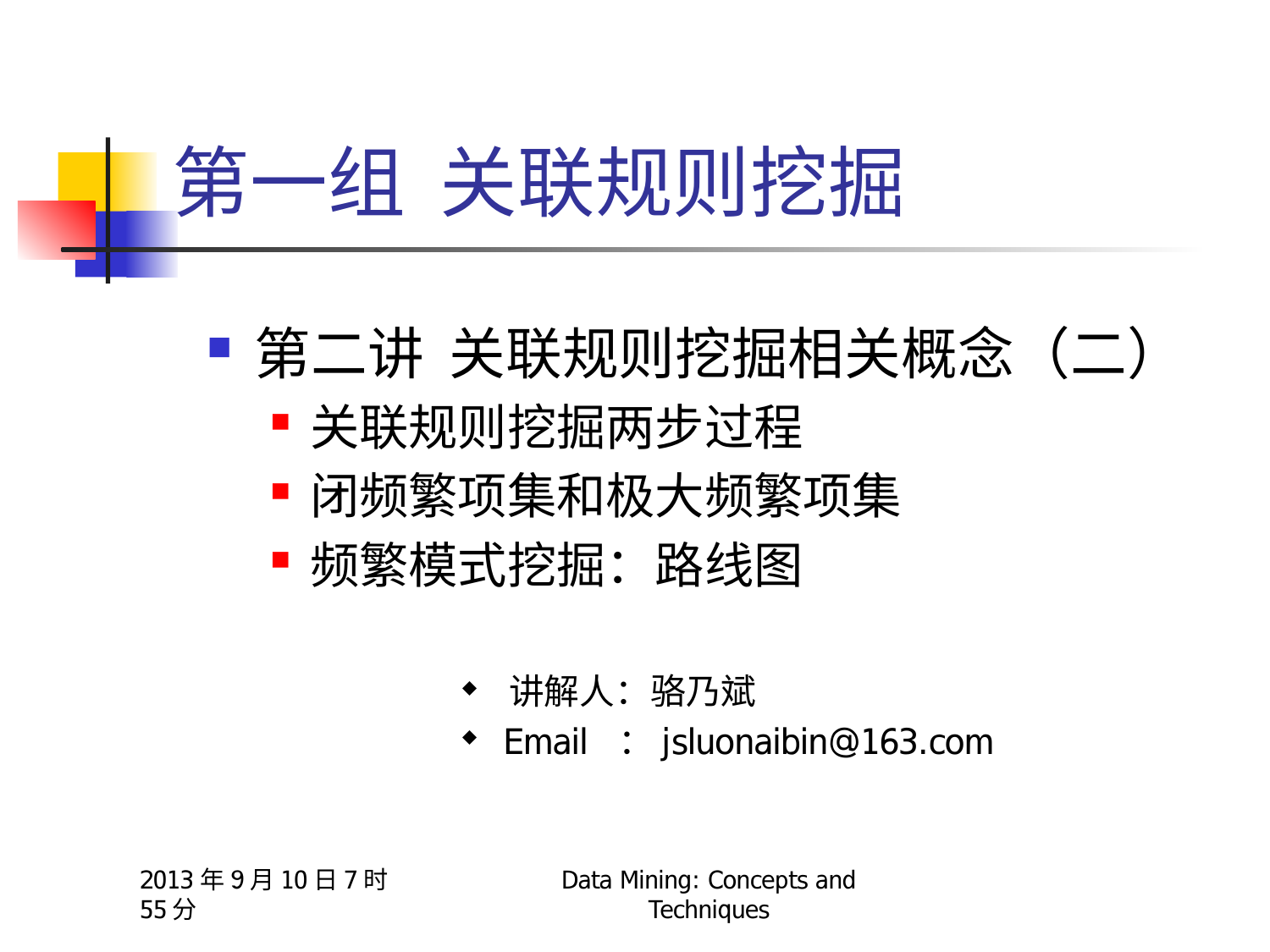

# 第一组  关联规则挖掘
第二讲  关联规则挖掘相关概念（二）
关联规则挖掘两步过程
闭频繁项集和极大频繁项集
频繁模式挖掘：路线图

 讲解人：骆乃斌
 Email  ：jsluonaibin@163.com
2013年9月10日7时55分
Data Mining: Concepts and Techniques